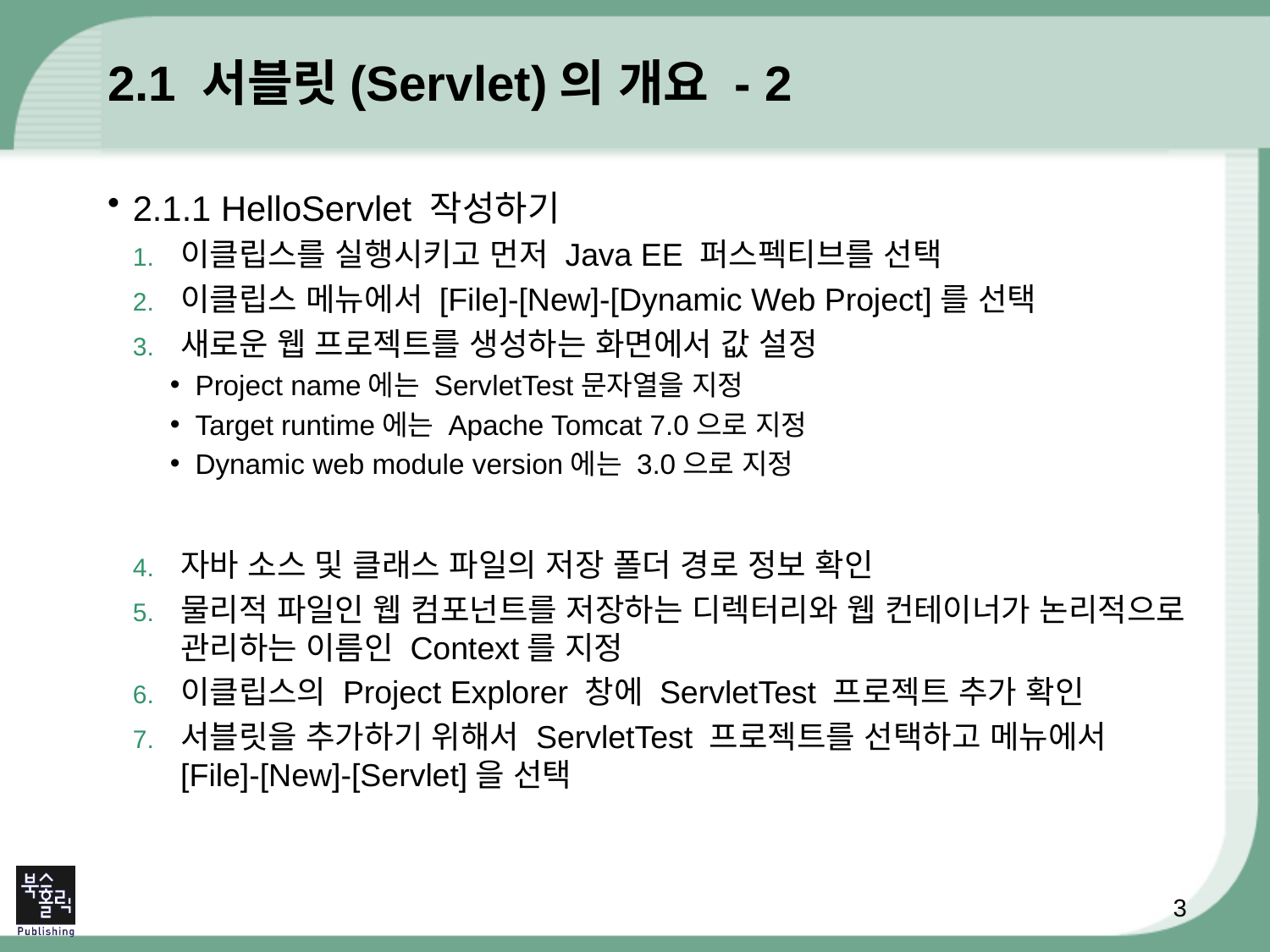

# 2.1 서블릿(Servlet)의 개요 - 2
2.1.1 HelloServlet 작성하기
이클립스를 실행시키고 먼저 Java EE 퍼스펙티브를 선택
이클립스 메뉴에서 [File]-[New]-[Dynamic Web Project]를 선택
새로운 웹 프로젝트를 생성하는 화면에서 값 설정
Project name에는 ServletTest문자열을 지정
Target runtime에는 Apache Tomcat 7.0으로 지정
Dynamic web module version에는 3.0으로 지정

자바 소스 및 클래스 파일의 저장 폴더 경로 정보 확인
물리적 파일인 웹 컴포넌트를 저장하는 디렉터리와 웹 컨테이너가 논리적으로 관리하는 이름인 Context를 지정
이클립스의 Project Explorer 창에 ServletTest 프로젝트 추가 확인
서블릿을 추가하기 위해서 ServletTest 프로젝트를 선택하고 메뉴에서 [File]-[New]-[Servlet]을 선택
3